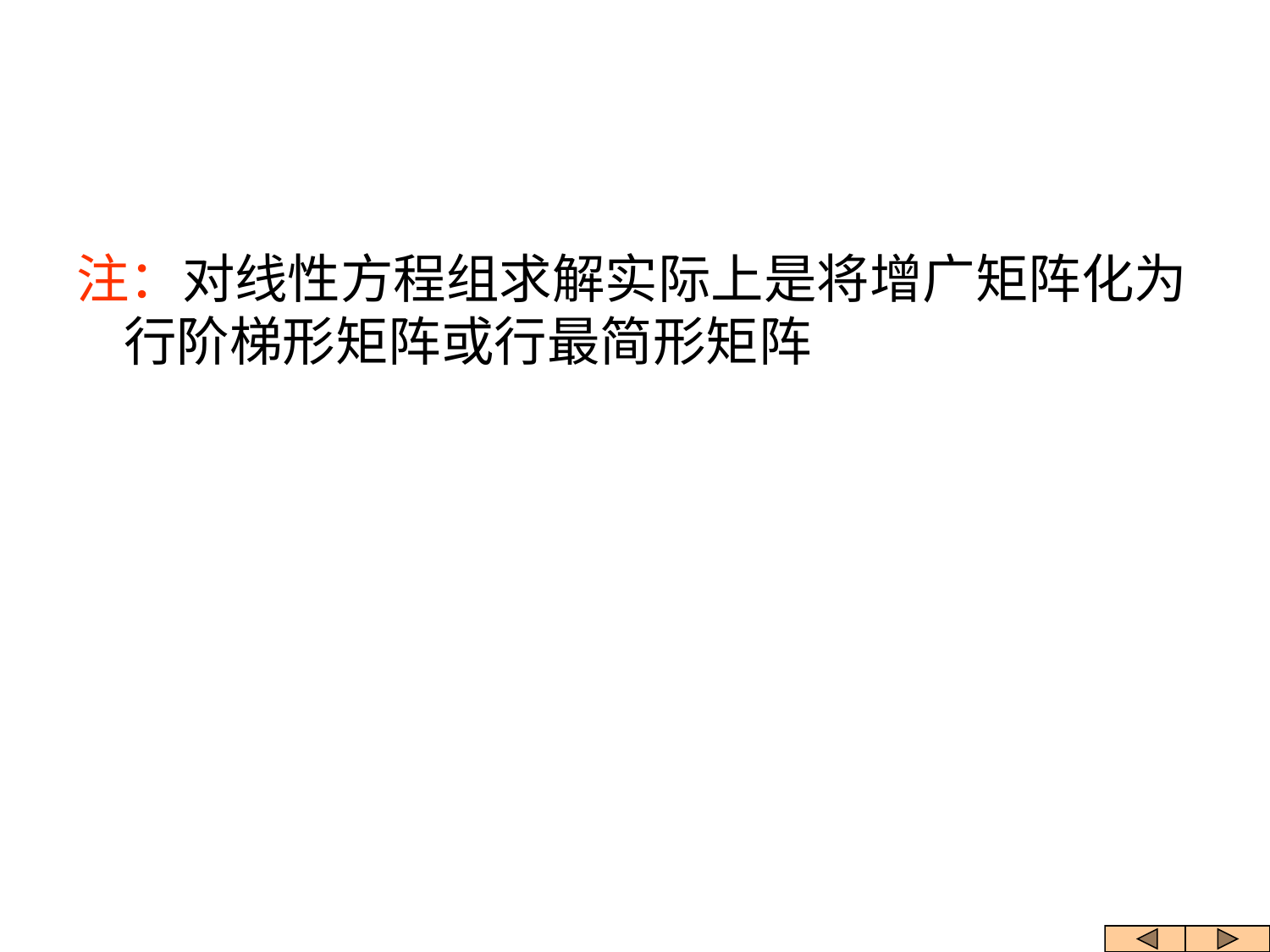

注：对线性方程组求解实际上是将增广矩阵化为行阶梯形矩阵或行最简形矩阵
13